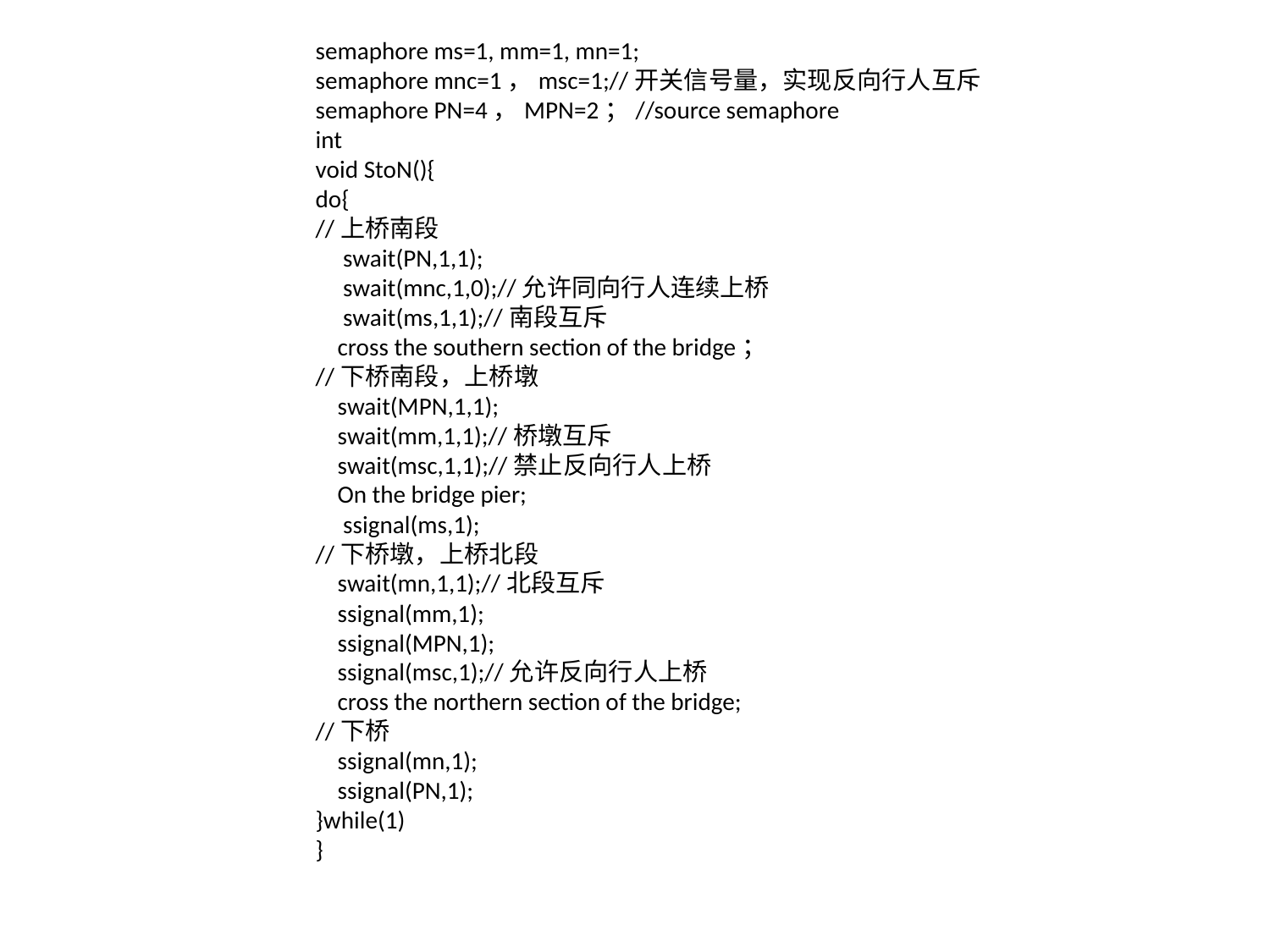

semaphore ms=1, mm=1, mn=1;
semaphore mnc=1，msc=1;//开关信号量，实现反向行人互斥
semaphore PN=4，MPN=2；//source semaphore
int
void StoN(){
do{
//上桥南段
     swait(PN,1,1);
     swait(mnc,1,0);//允许同向行人连续上桥
     swait(ms,1,1);//南段互斥
    cross the southern section of the bridge；
//下桥南段，上桥墩
    swait(MPN,1,1);
    swait(mm,1,1);//桥墩互斥
    swait(msc,1,1);//禁止反向行人上桥
    On the bridge pier;
     ssignal(ms,1);
//下桥墩，上桥北段
    swait(mn,1,1);//北段互斥
    ssignal(mm,1);
    ssignal(MPN,1);
    ssignal(msc,1);//允许反向行人上桥
    cross the northern section of the bridge;
//下桥
    ssignal(mn,1);
    ssignal(PN,1);
}while(1)
}